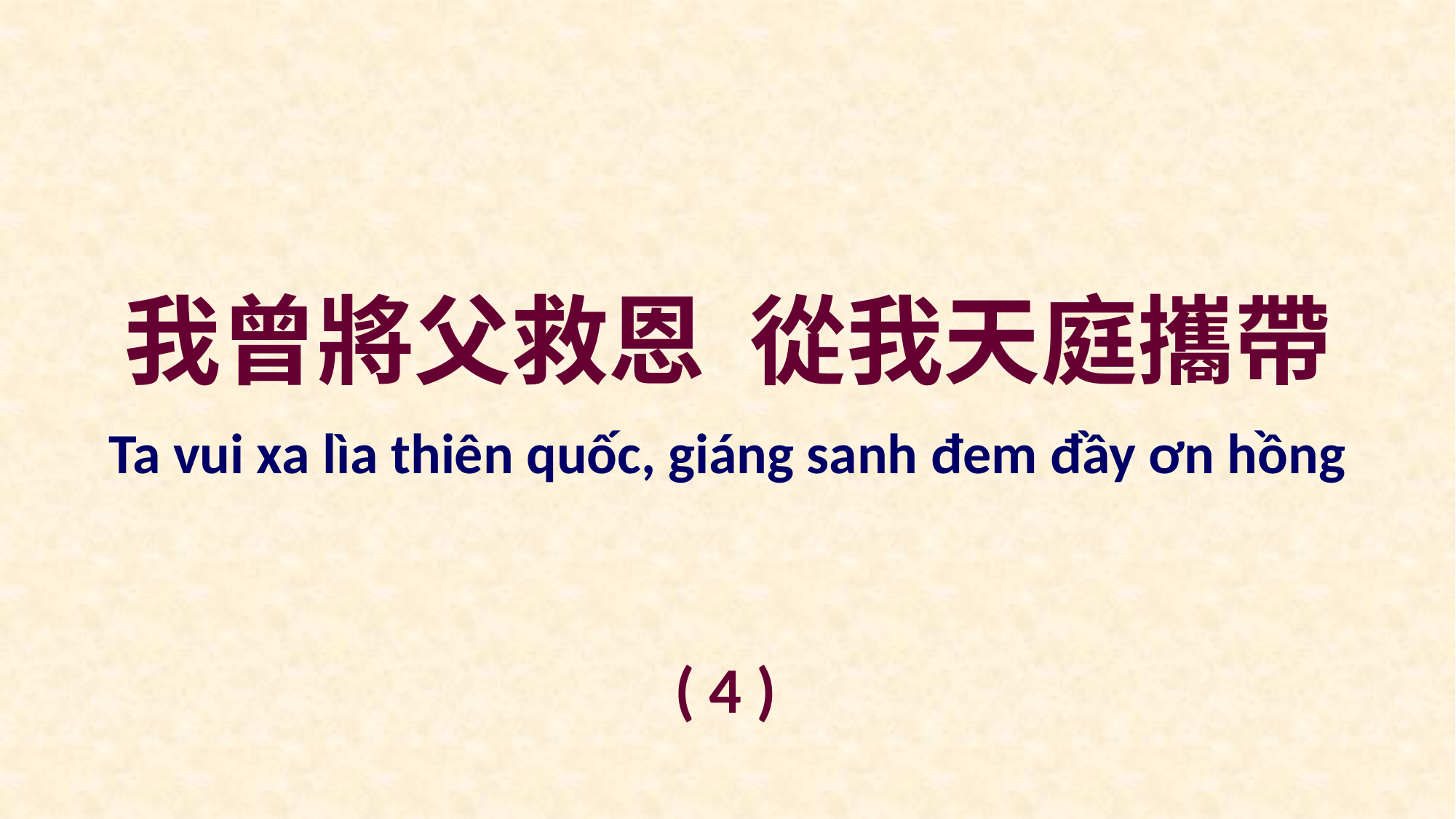

我曾將父救恩  從我天庭攜帶
Ta vui xa lìa thiên quốc, giáng sanh đem đầy ơn hồng
( 4 )